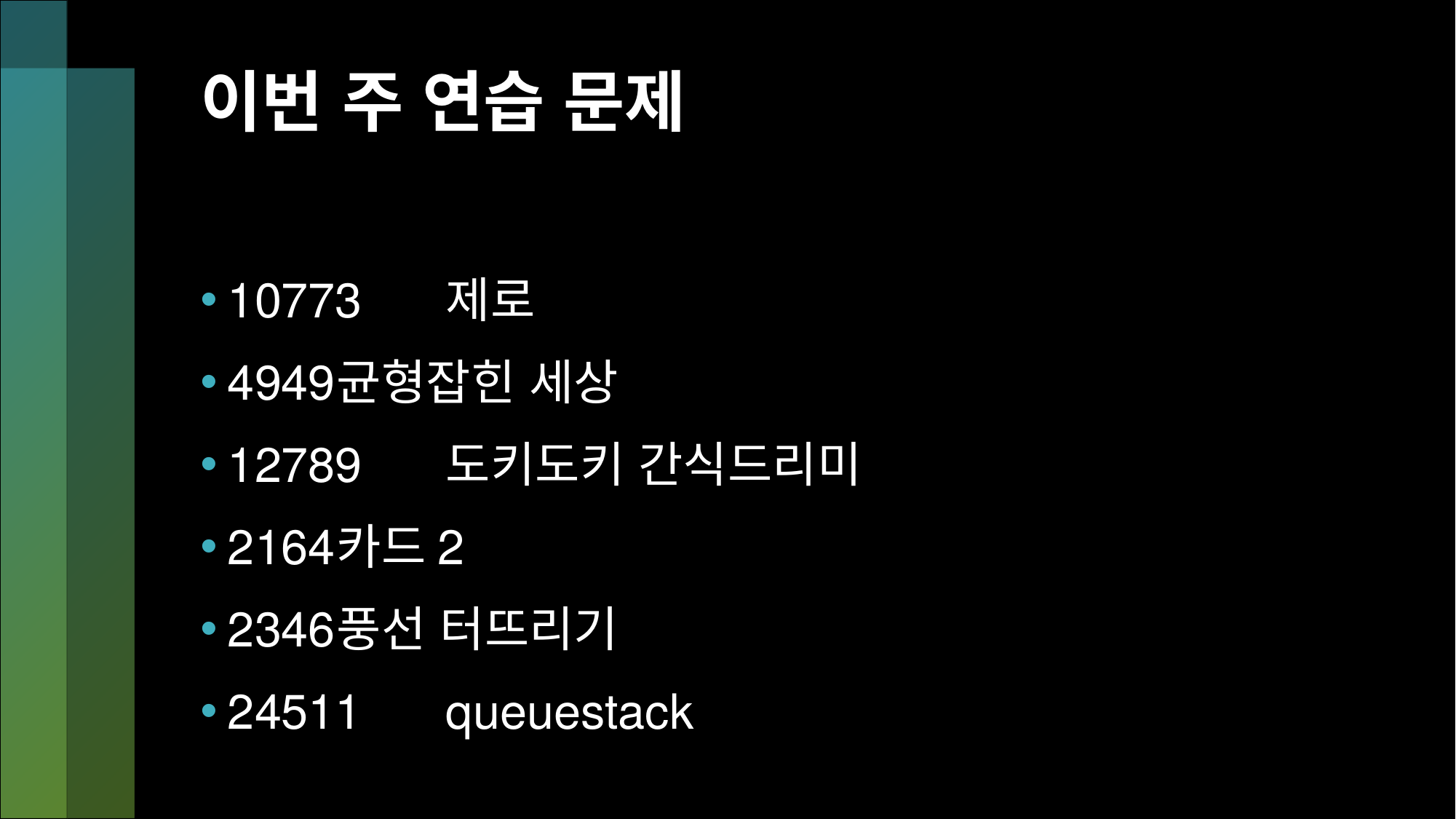

# 이번 주 연습 문제
10773	제로
4949	균형잡힌 세상
12789	도키도키 간식드리미
2164	카드2
2346	풍선 터뜨리기
24511	queuestack